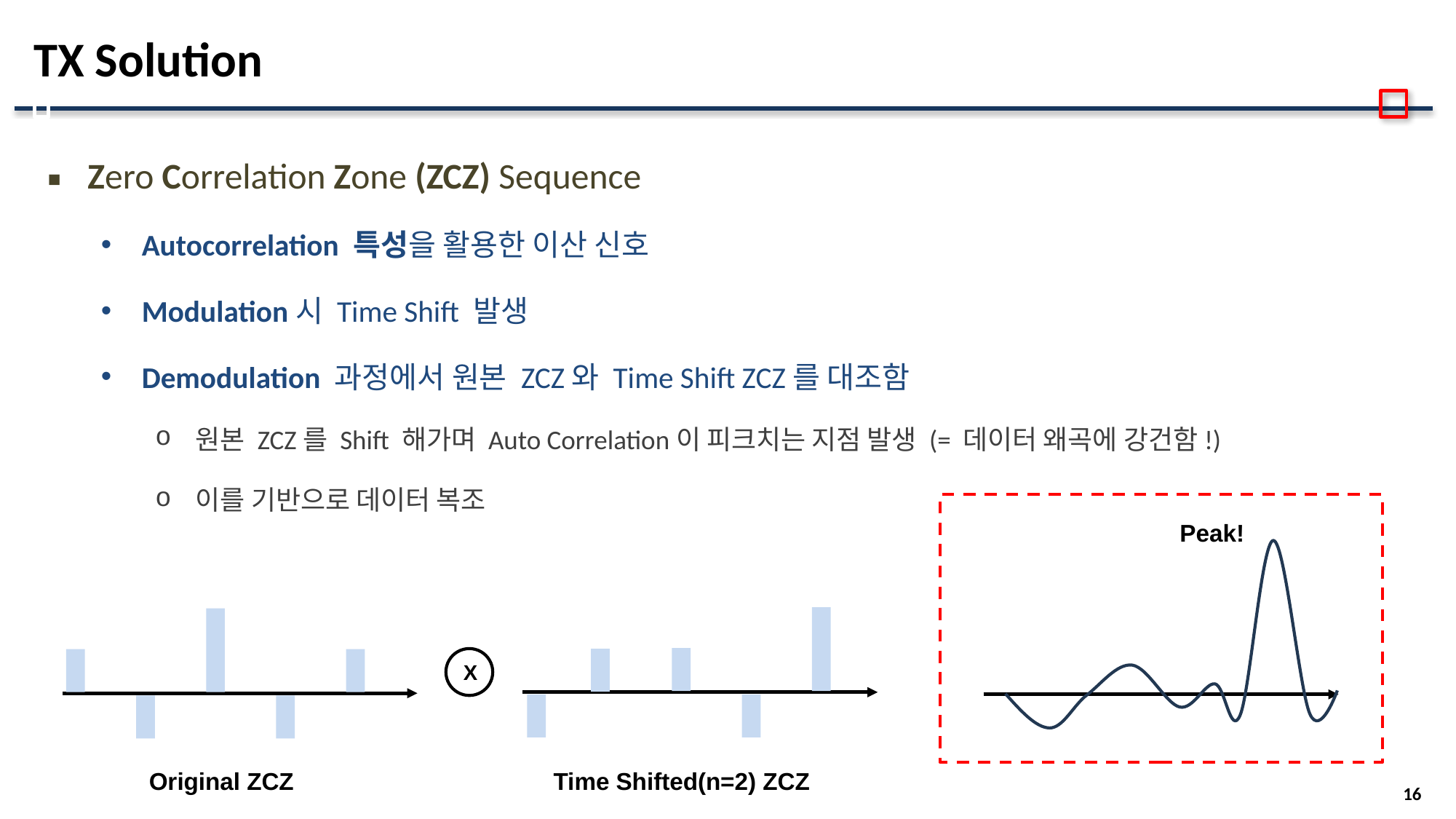

# TX Solution
Zero Correlation Zone (ZCZ) Sequence
Autocorrelation 특성을 활용한 이산 신호
Modulation시 Time Shift 발생
Demodulation 과정에서 원본 ZCZ와 Time Shift ZCZ를 대조함
원본 ZCZ를 Shift 해가며 Auto Correlation이 피크치는 지점 발생 (= 데이터 왜곡에 강건함!)
이를 기반으로 데이터 복조

Peak!

X

Original ZCZ
Time Shifted(n=2) ZCZ
16